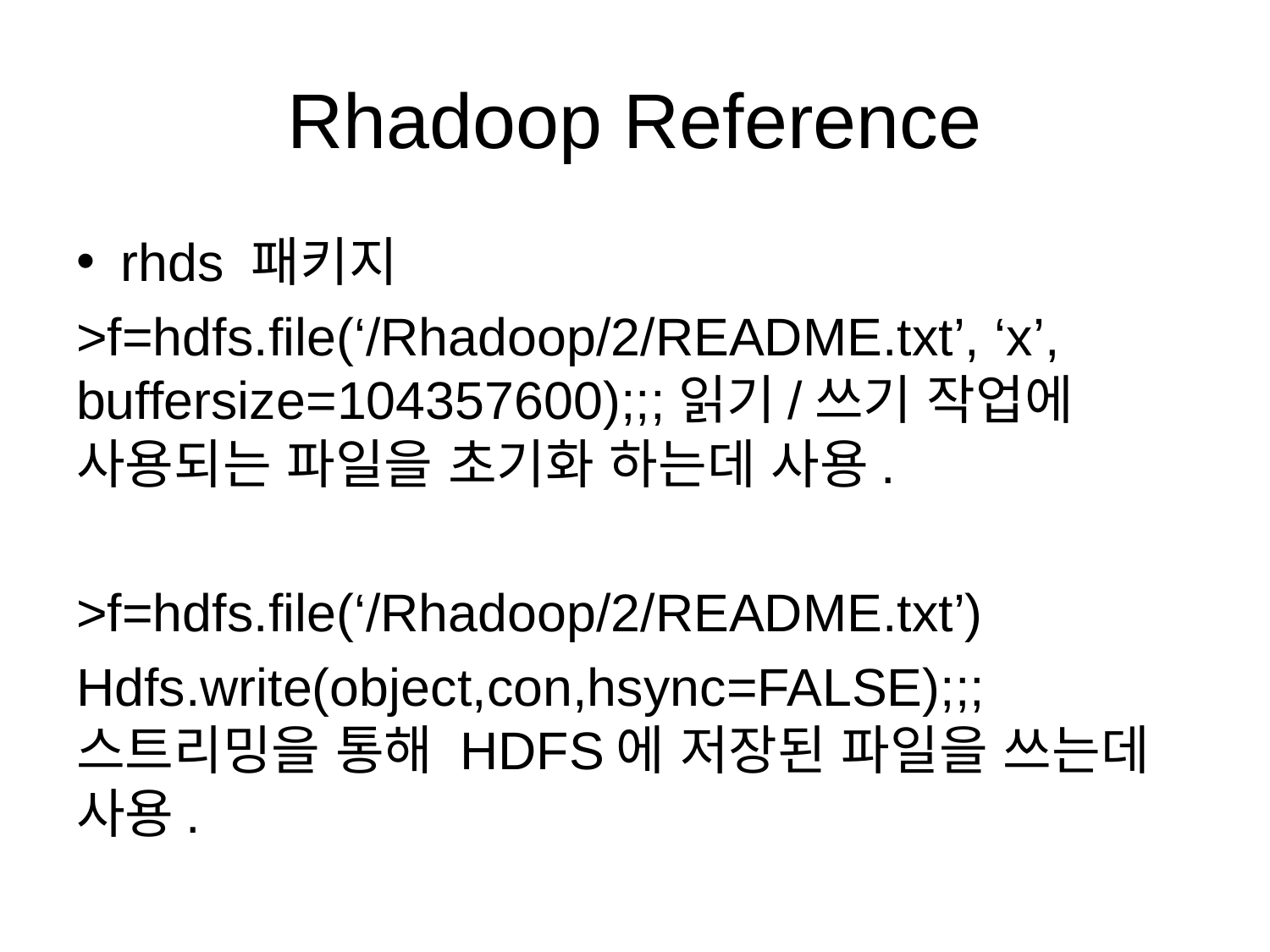

# Rhadoop Reference
rhds 패키지
>f=hdfs.file(‘/Rhadoop/2/README.txt’, ‘x’, buffersize=104357600);;;읽기/쓰기 작업에 사용되는 파일을 초기화 하는데 사용.

>f=hdfs.file(‘/Rhadoop/2/README.txt’)
Hdfs.write(object,con,hsync=FALSE);;;스트리밍을 통해 HDFS에 저장된 파일을 쓰는데 사용.